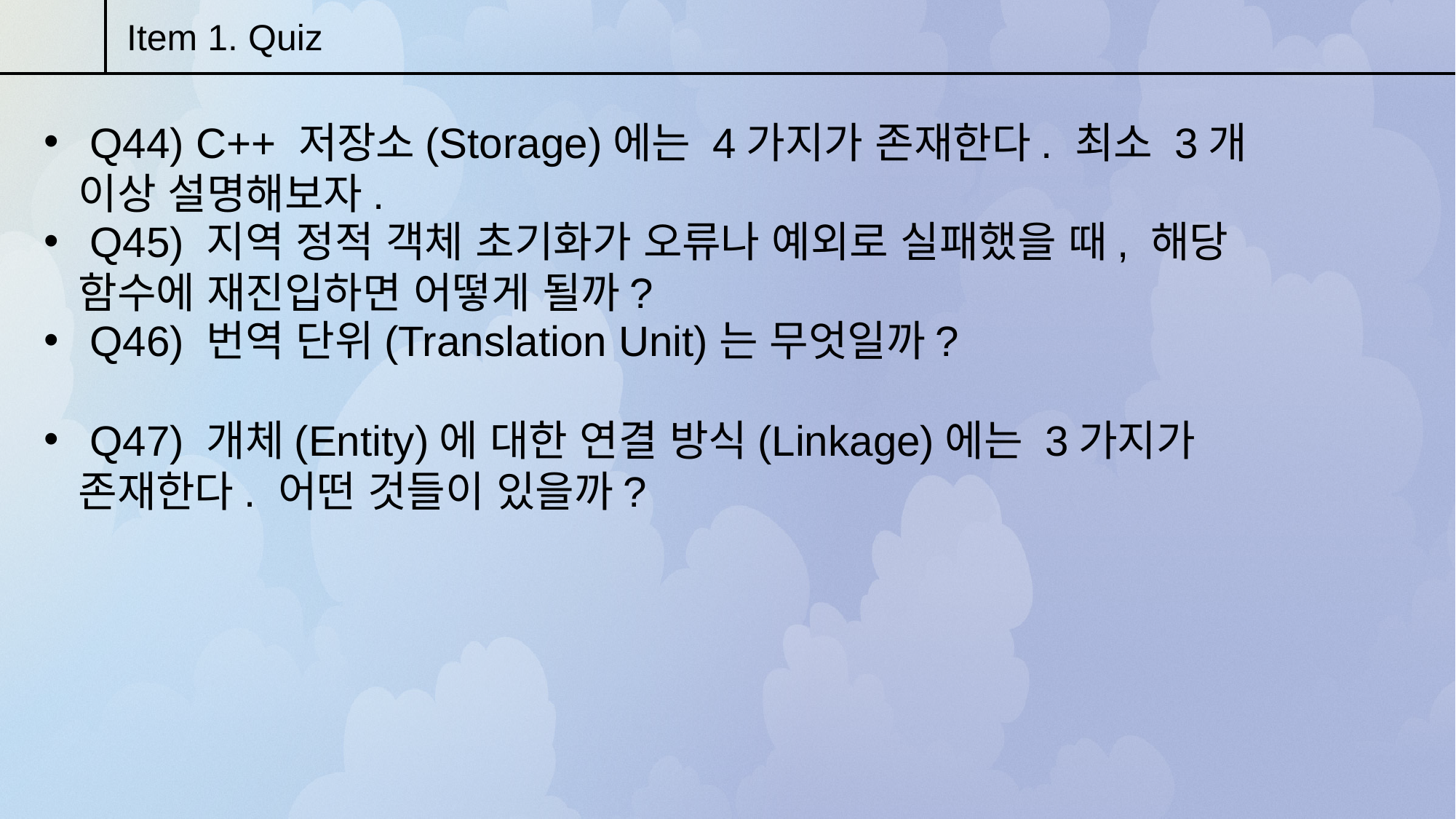

Item 1. Quiz
 Q44) C++ 저장소(Storage)에는 4가지가 존재한다. 최소 3개 이상 설명해보자.
 Q45) 지역 정적 객체 초기화가 오류나 예외로 실패했을 때, 해당 함수에 재진입하면 어떻게 될까?
 Q46) 번역 단위(Translation Unit)는 무엇일까?
 Q47) 개체(Entity)에 대한 연결 방식(Linkage)에는 3가지가 존재한다. 어떤 것들이 있을까?